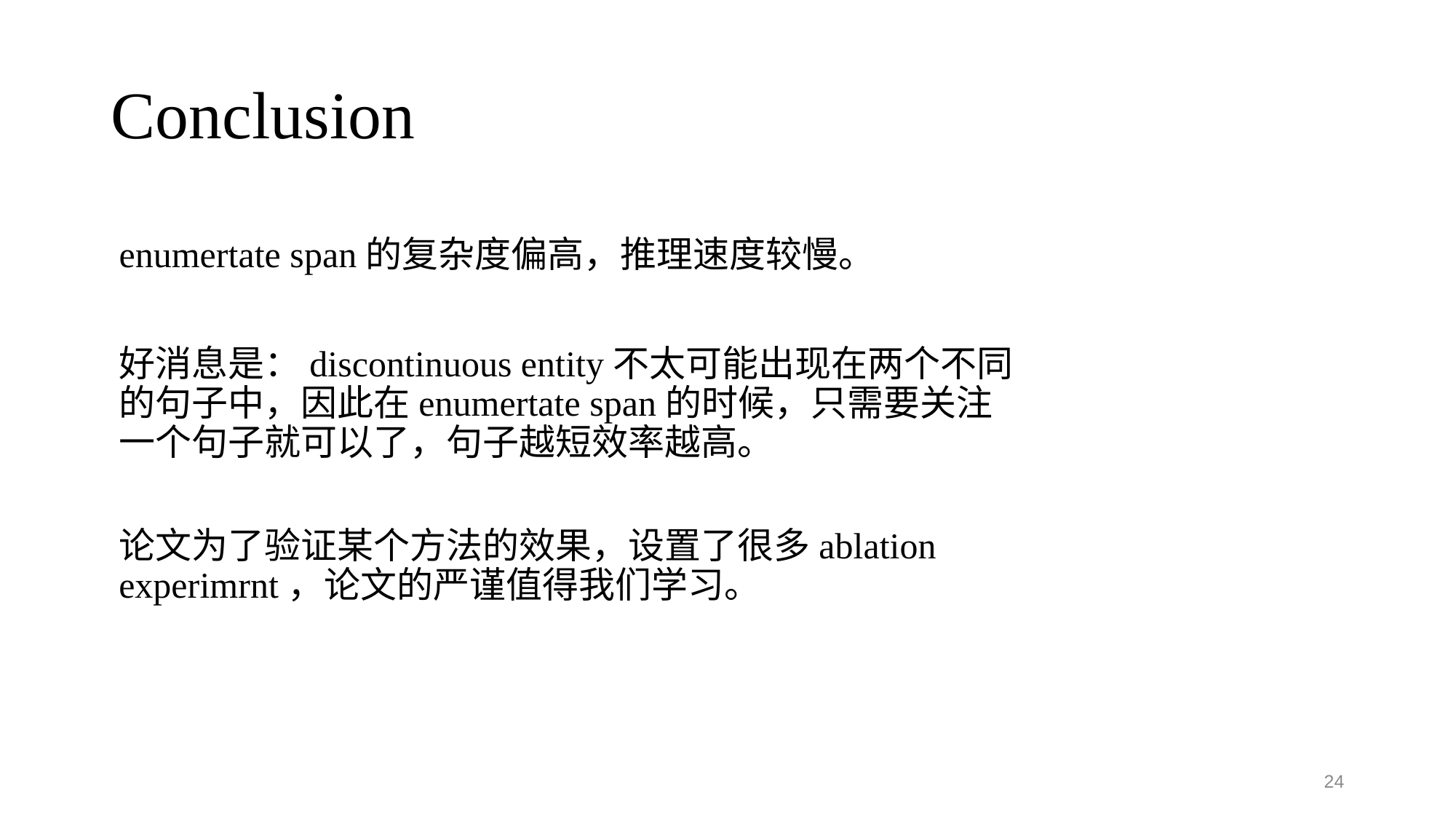

# Conclusion
enumertate span的复杂度偏高，推理速度较慢。

好消息是：discontinuous entity不太可能出现在两个不同的句子中，因此在enumertate span的时候，只需要关注一个句子就可以了，句子越短效率越高。
论文为了验证某个方法的效果，设置了很多ablation experimrnt，论文的严谨值得我们学习。
24